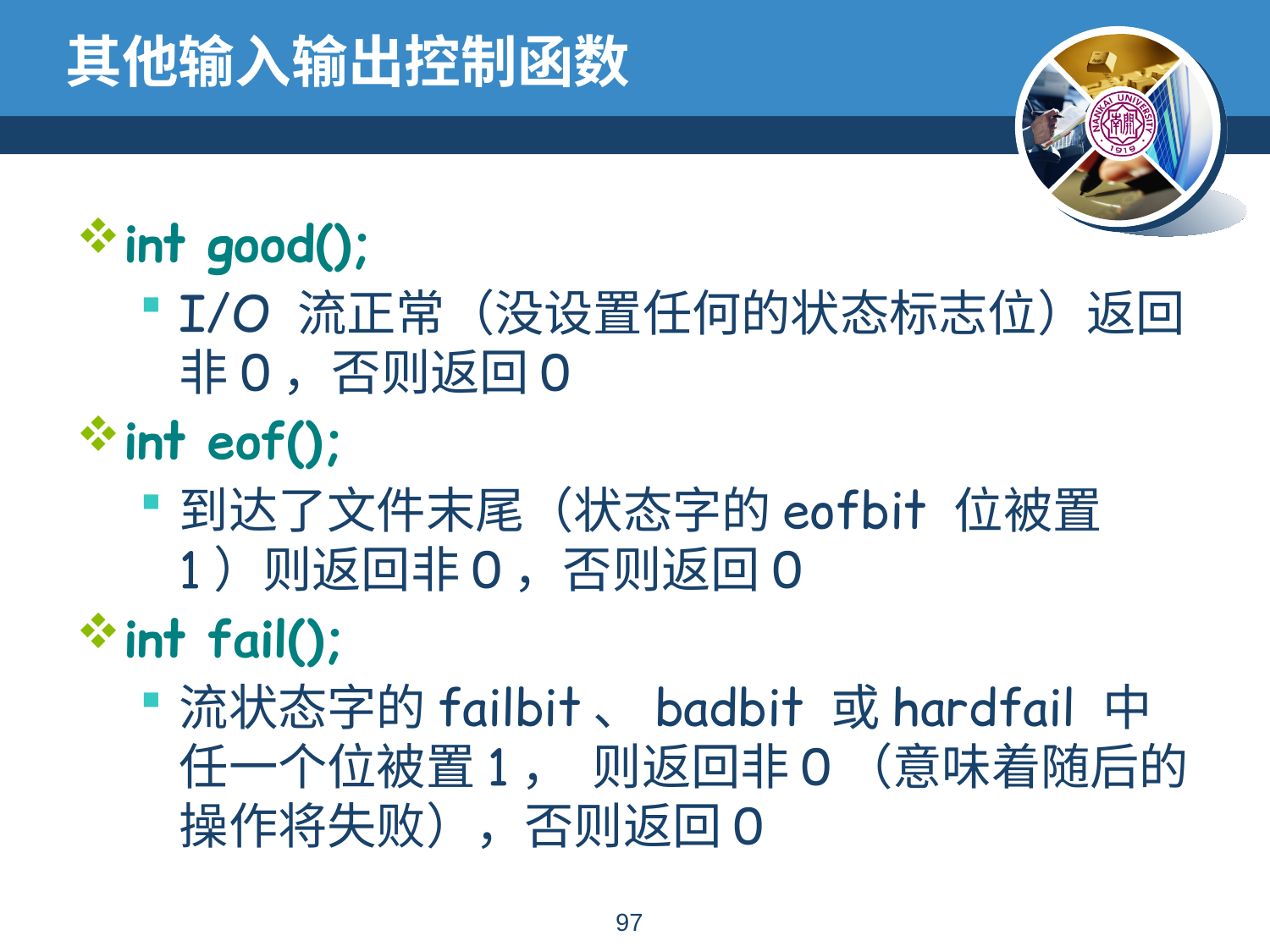

# 其他输入输出控制函数
int good();
I/O 流正常（没设置任何的状态标志位）返回非0，否则返回0
int eof();
到达了文件末尾（状态字的eofbit 位被置1）则返回非0，否则返回0
int fail();
流状态字的failbit、badbit 或hardfail 中任一个位被置1，  则返回非0（意味着随后的操作将失败），否则返回0
97